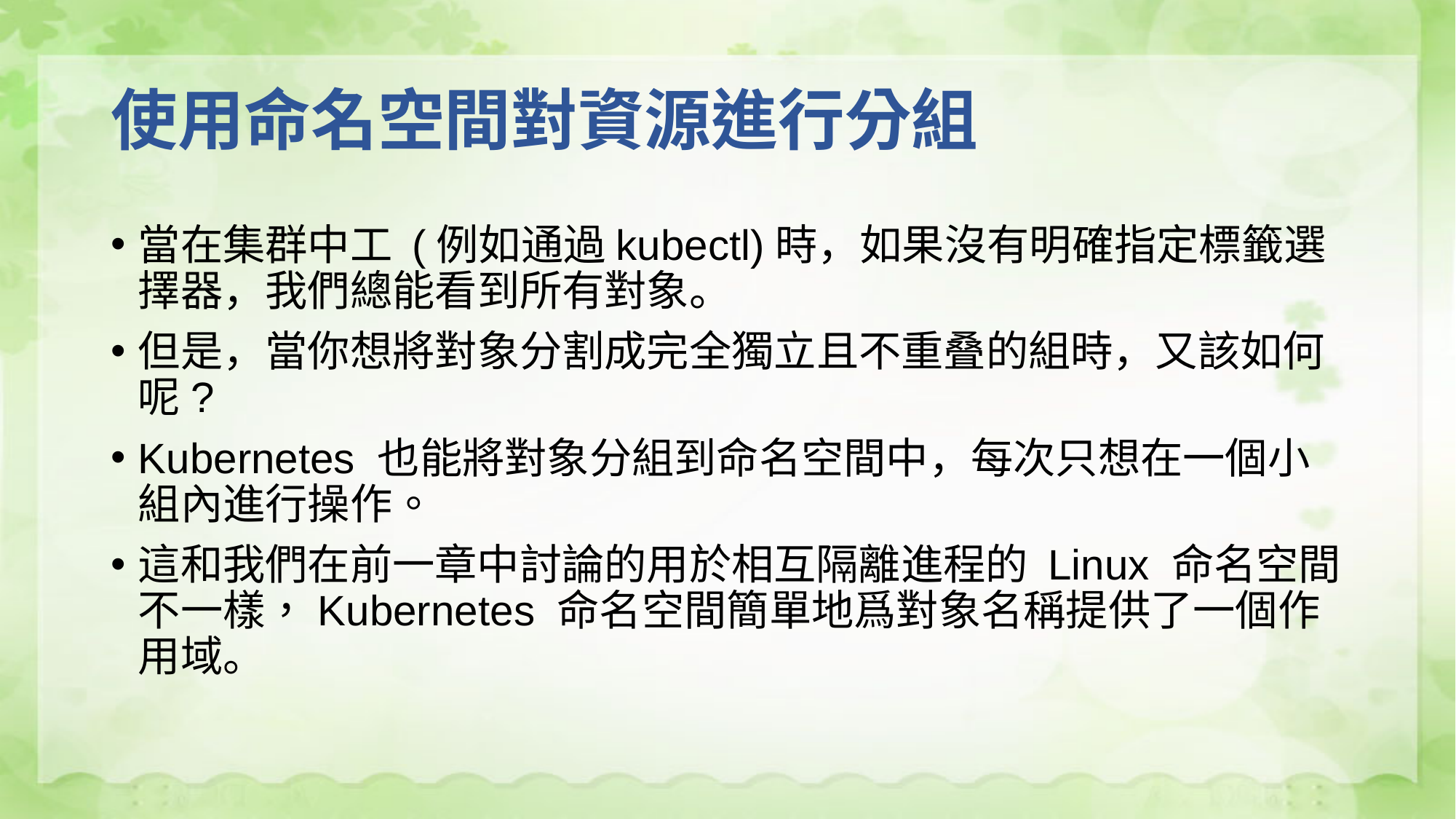

# 使用命名空間對資源進行分組
當在集群中工 (例如通過kubectl)時，如果沒有明確指定標籤選擇器，我們總能看到所有對象。
但是，當你想將對象分割成完全獨立且不重叠的組時，又該如何呢?
Kubernetes 也能將對象分組到命名空間中，每次只想在一個小組內進行操作。
這和我們在前一章中討論的用於相互隔離進程的 Linux 命名空間不一樣，Kubernetes 命名空間簡單地爲對象名稱提供了一個作用域。